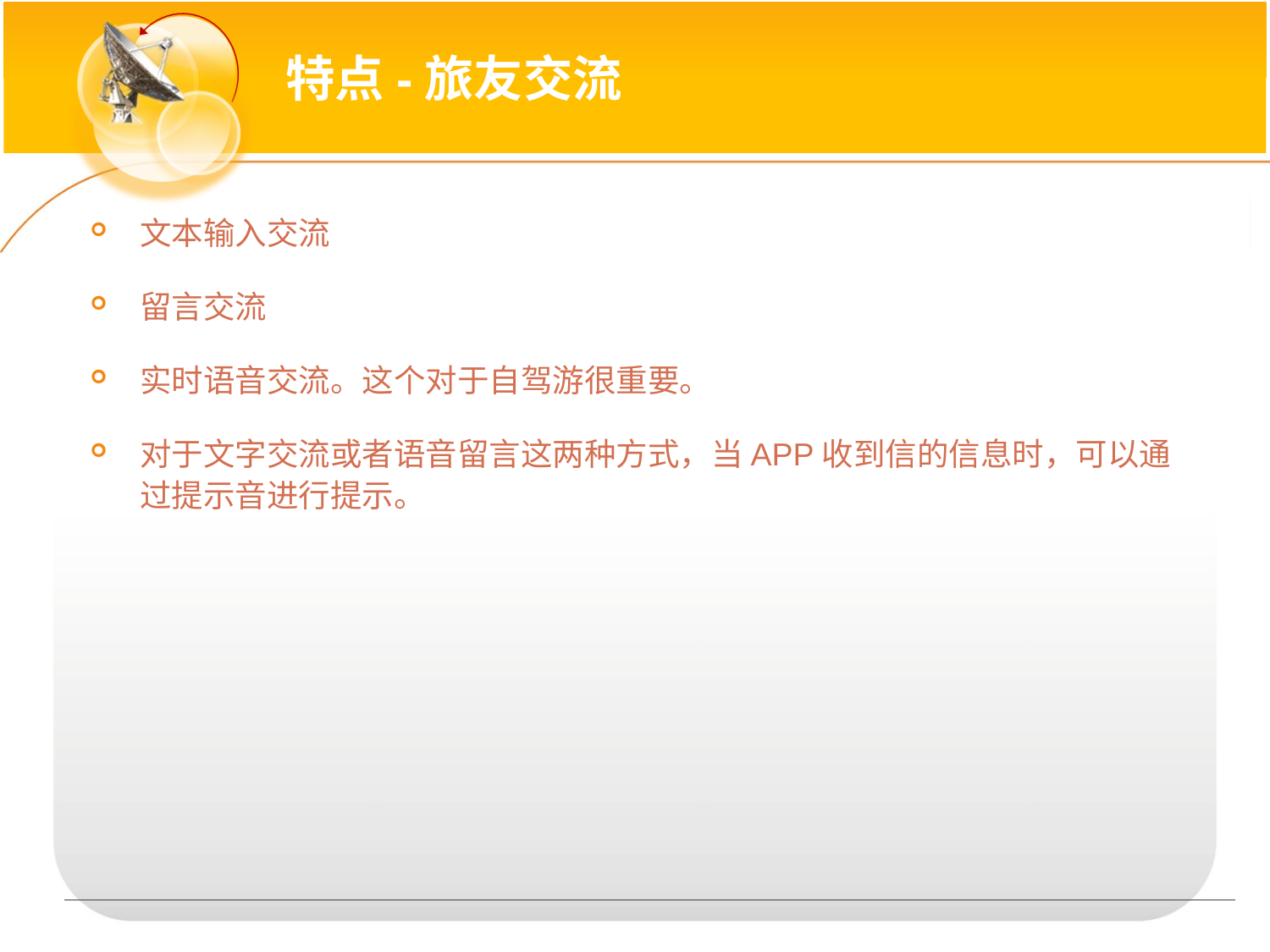

# 特点-旅友交流
文本输入交流
留言交流
实时语音交流。这个对于自驾游很重要。
对于文字交流或者语音留言这两种方式，当APP收到信的信息时，可以通过提示音进行提示。